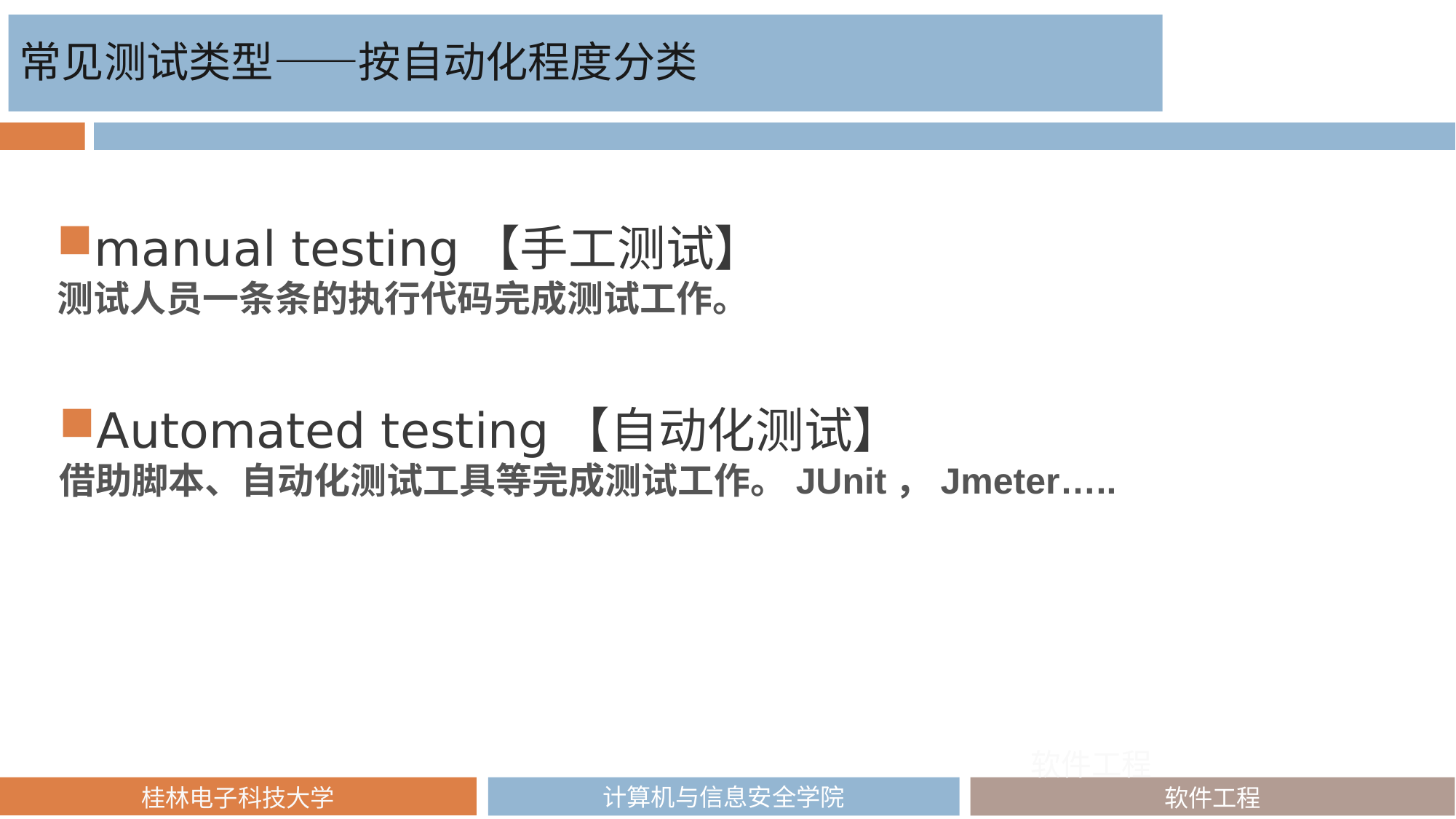

常见测试类型——按自动化程度分类

manual testing【手工测试】
测试人员一条条的执行代码完成测试工作。
Automated testing【自动化测试】
借助脚本、自动化测试工具等完成测试工作。JUnit，Jmeter…..
软件工程